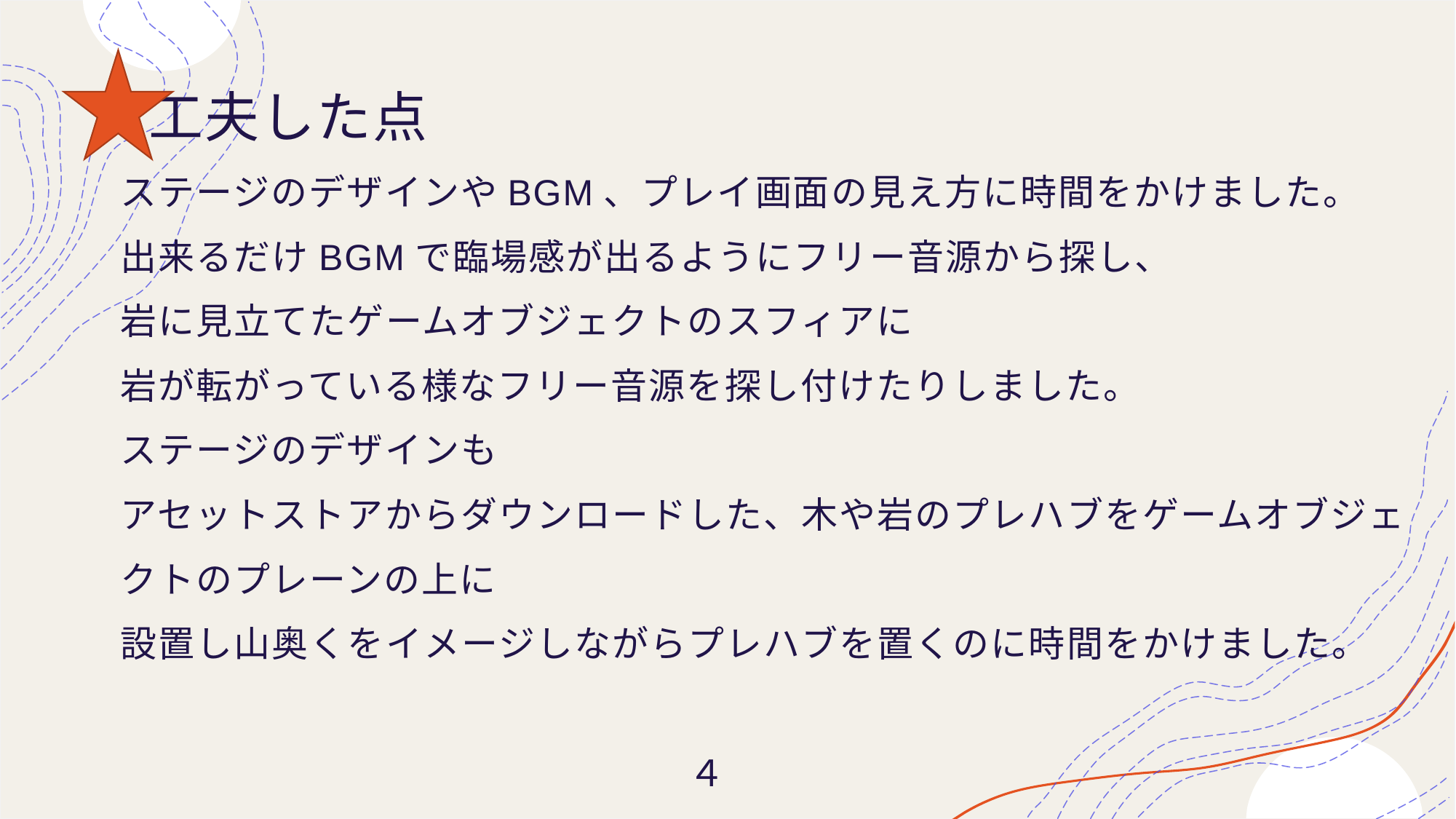

工夫した点
　　　ステージのデザインやBGM、プレイ画面の見え方に時間をかけました。
　　　出来るだけBGMで臨場感が出るようにフリー音源から探し、
　　　岩に見立てたゲームオブジェクトのスフィアに
　　　岩が転がっている様なフリー音源を探し付けたりしました。
　　　ステージのデザインも
　　　アセットストアからダウンロードした、木や岩のプレハブをゲームオブジェ
　　　クトのプレーンの上に
　　　設置し山奥くをイメージしながらプレハブを置くのに時間をかけました。

　　　　　　　　　　　　　　　　　　４